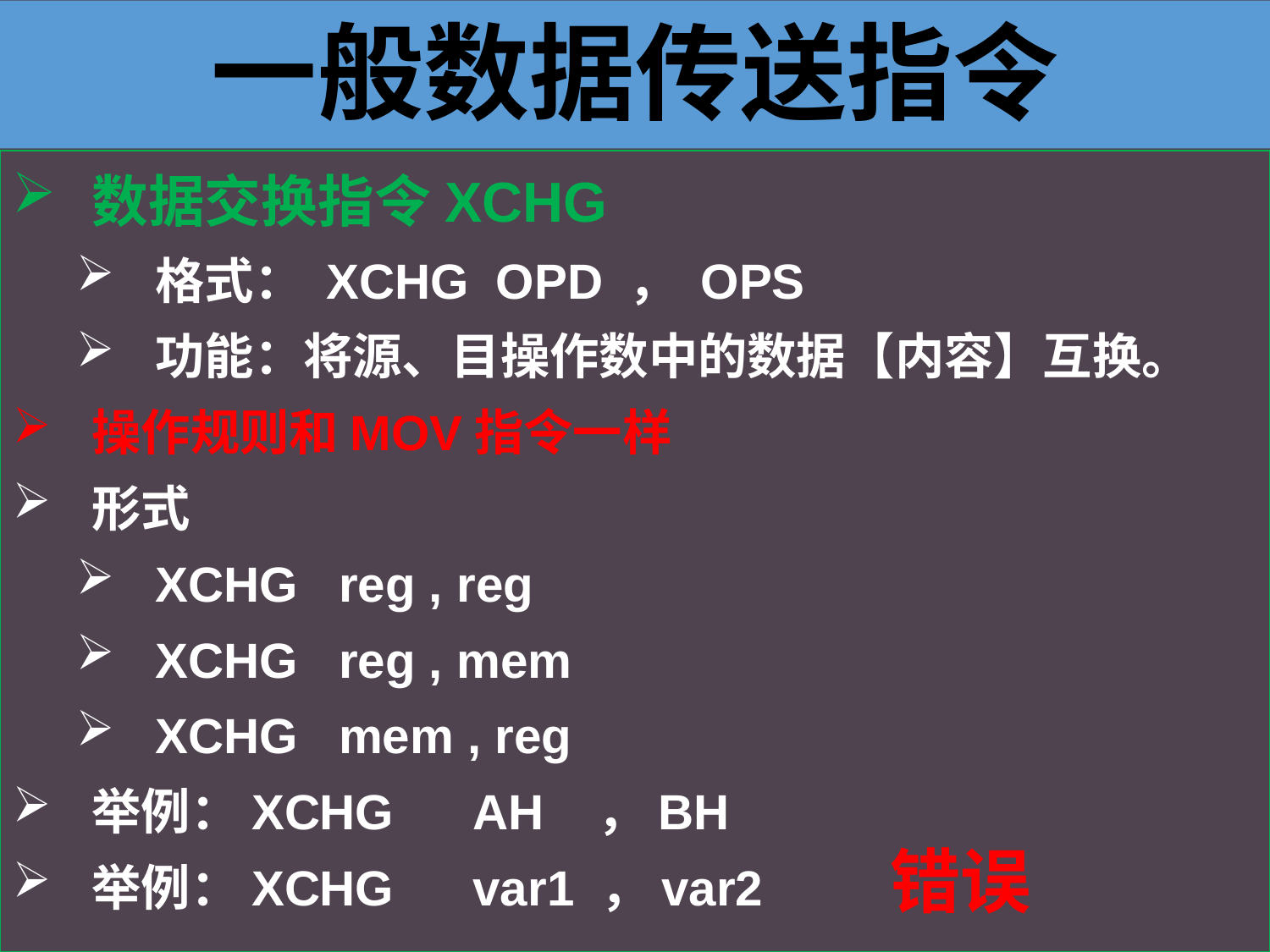

一般数据传送指令
数据交换指令XCHG
格式： XCHG  OPD ， OPS
功能：将源、目操作数中的数据【内容】互换。
操作规则和MOV指令一样
形式
XCHG   reg , reg
XCHG   reg , mem
XCHG   mem , reg
举例：XCHG 	AH   ，BH
举例：XCHG 	var1 ，var2
错误